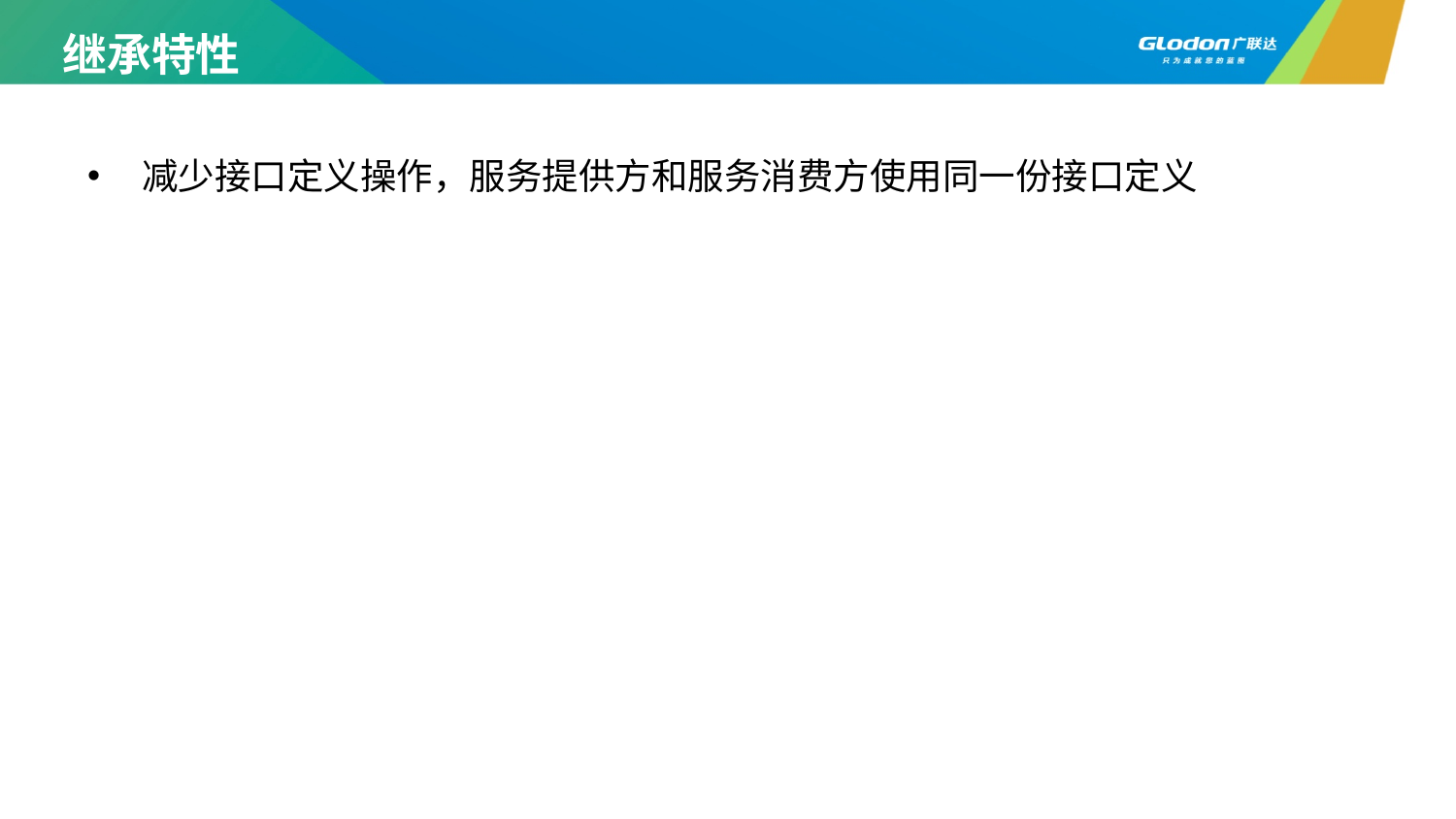

# 继承特性
减少接口定义操作，服务提供方和服务消费方使用同一份接口定义